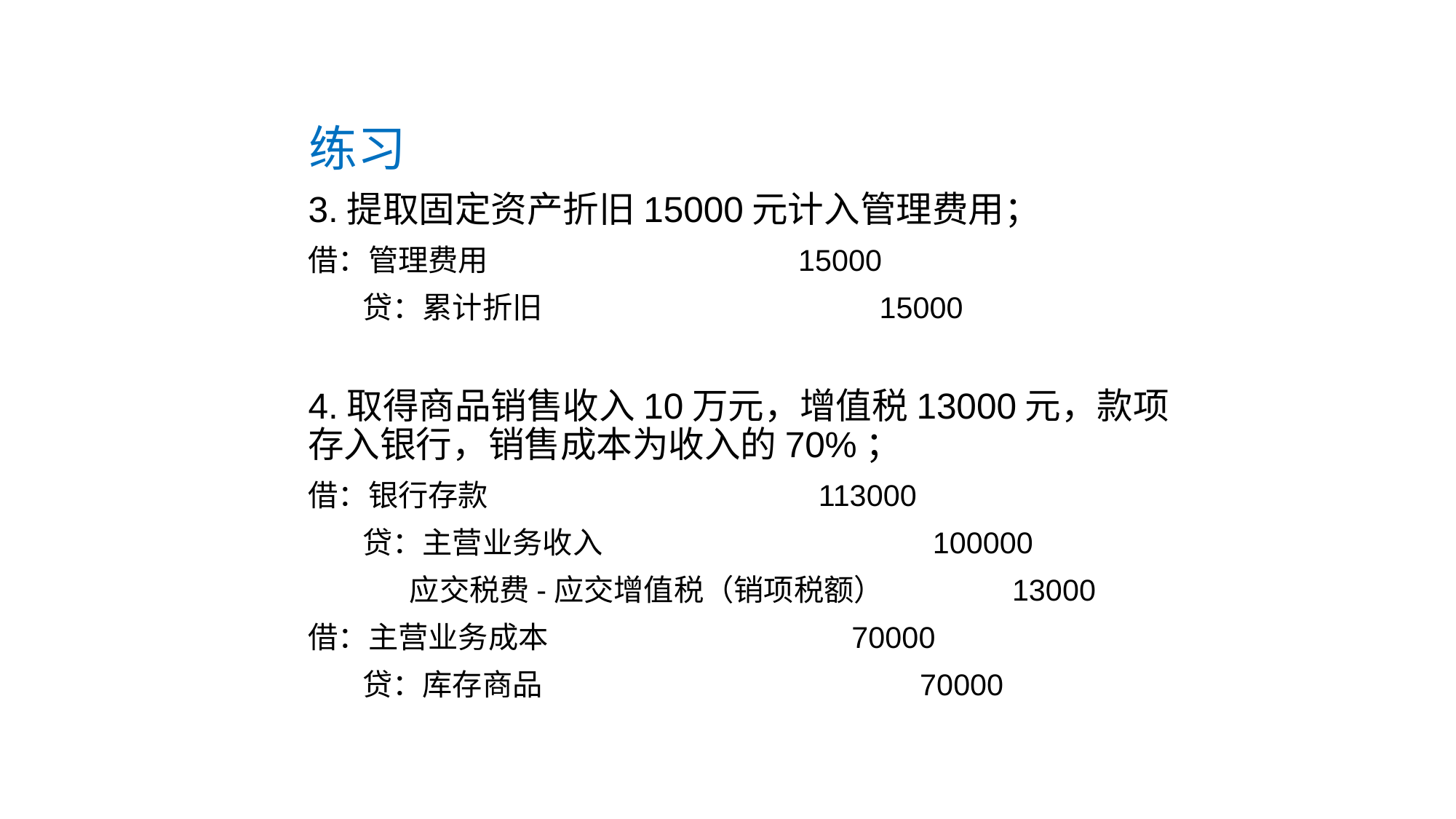

# 练习
3.提取固定资产折旧15000元计入管理费用；
借：管理费用                                             15000
       贷：累计折旧                                                 15000

4.取得商品销售收入10万元，增值税13000元，款项存入银行，销售成本为收入的70%；
借：银行存款                                                113000
       贷：主营业务收入                                                100000
              应交税费-应交增值税（销项税额）                  13000
借：主营业务成本                                            70000
       贷：库存商品                                                       70000